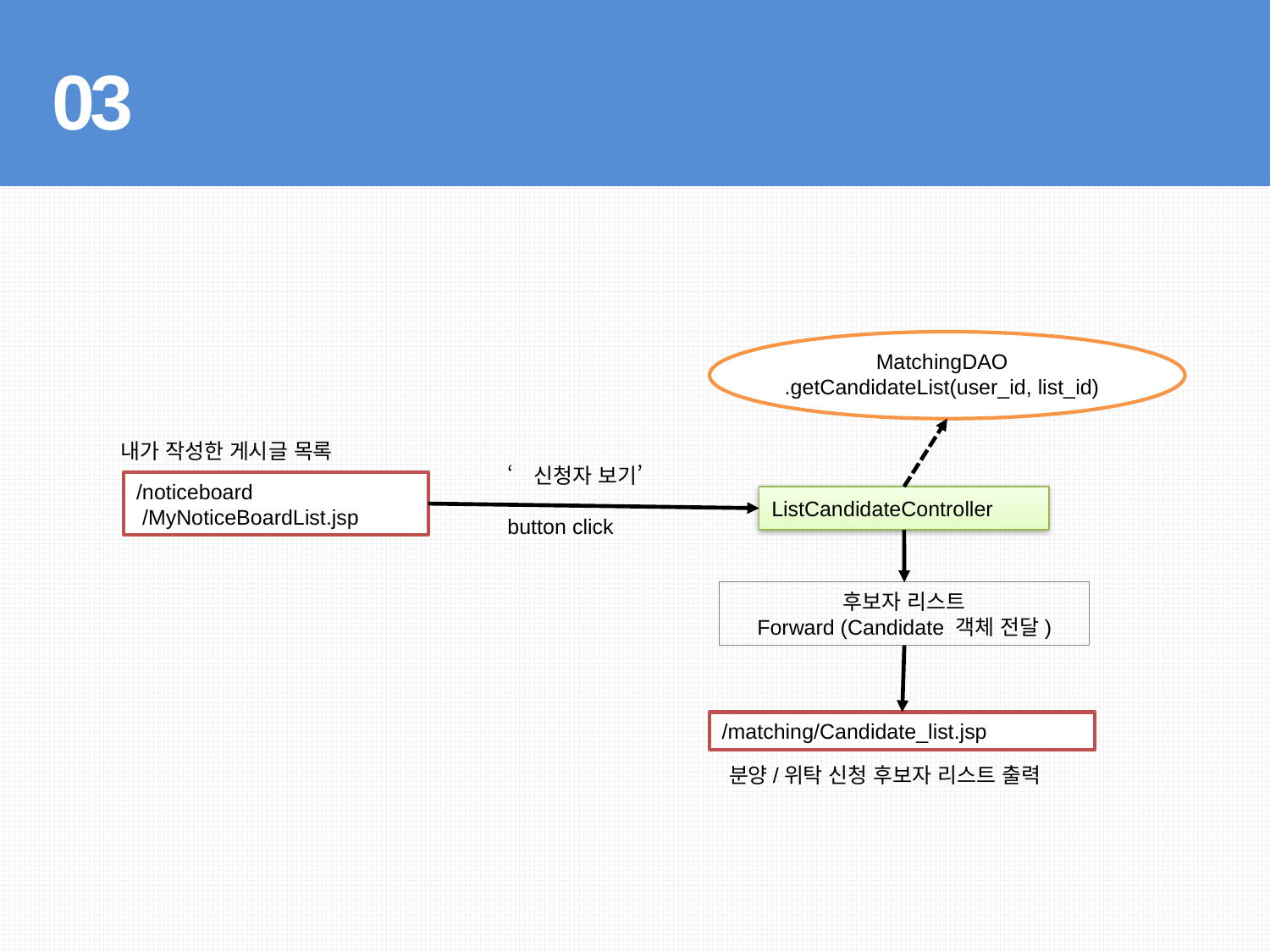

03
03
흐름도 (주인 입장 – 후보자 선택 및 매칭 완료)
흐름도 (주인 입장 – 후보자 선택 및 매칭 완료)

MatchingDAO
.getCandidateList(user_id, list_id)
내가 작성한 게시글 목록
‘신청자 보기’

button click
/noticeboard
 /MyNoticeBoardList.jsp
ListCandidateController
후보자 리스트
Forward (Candidate 객체 전달)
/matching/Candidate_list.jsp
분양/위탁 신청 후보자 리스트 출력